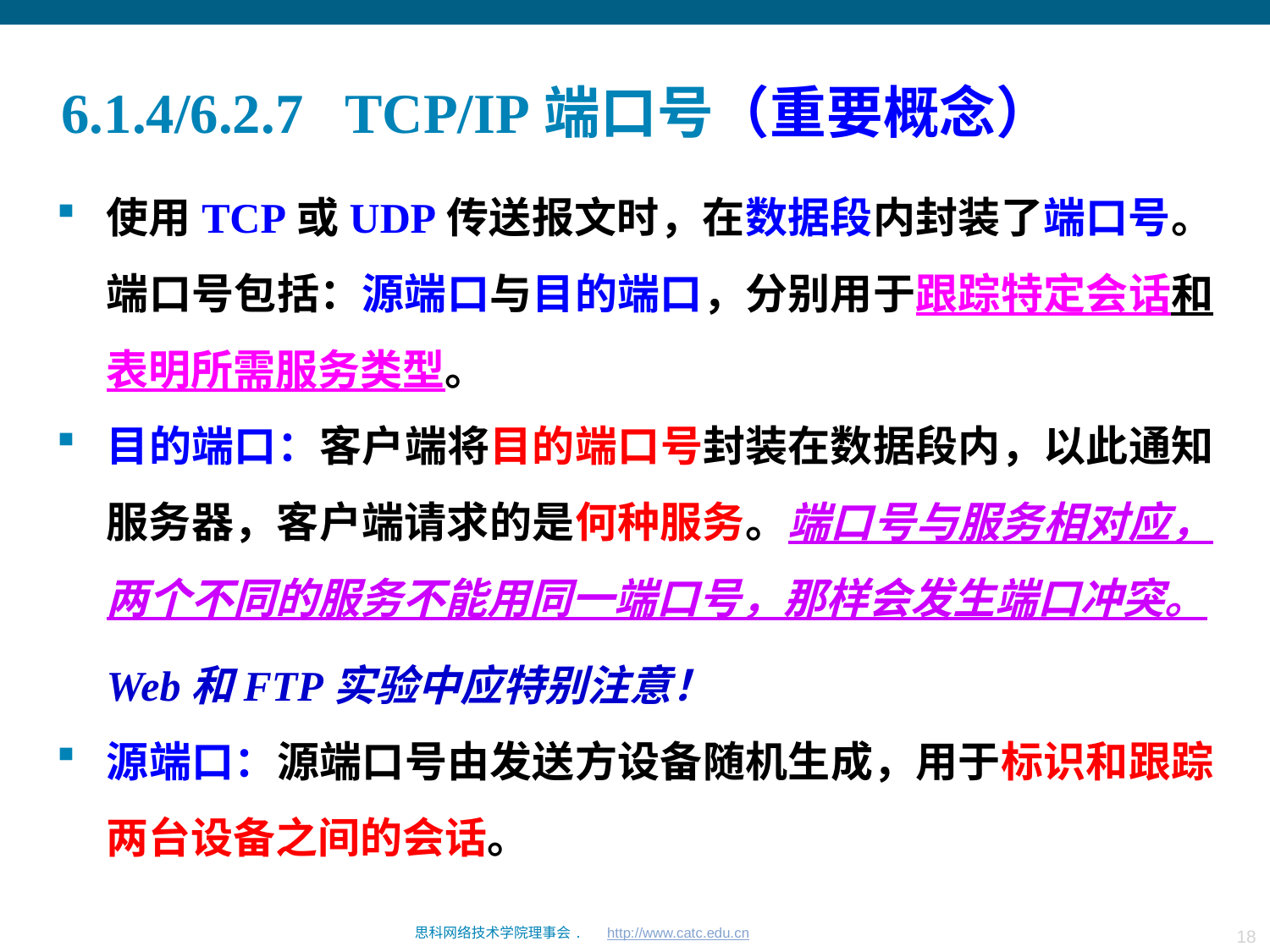

6.1.4/6.2.7   TCP/IP端口号（重要概念）
使用TCP或UDP传送报文时，在数据段内封装了端口号。端口号包括：源端口与目的端口，分别用于跟踪特定会话和表明所需服务类型。
目的端口：客户端将目的端口号封装在数据段内，以此通知服务器，客户端请求的是何种服务。端口号与服务相对应，两个不同的服务不能用同一端口号，那样会发生端口冲突。
Web和FTP实验中应特别注意！
源端口：源端口号由发送方设备随机生成，用于标识和跟踪两台设备之间的会话。